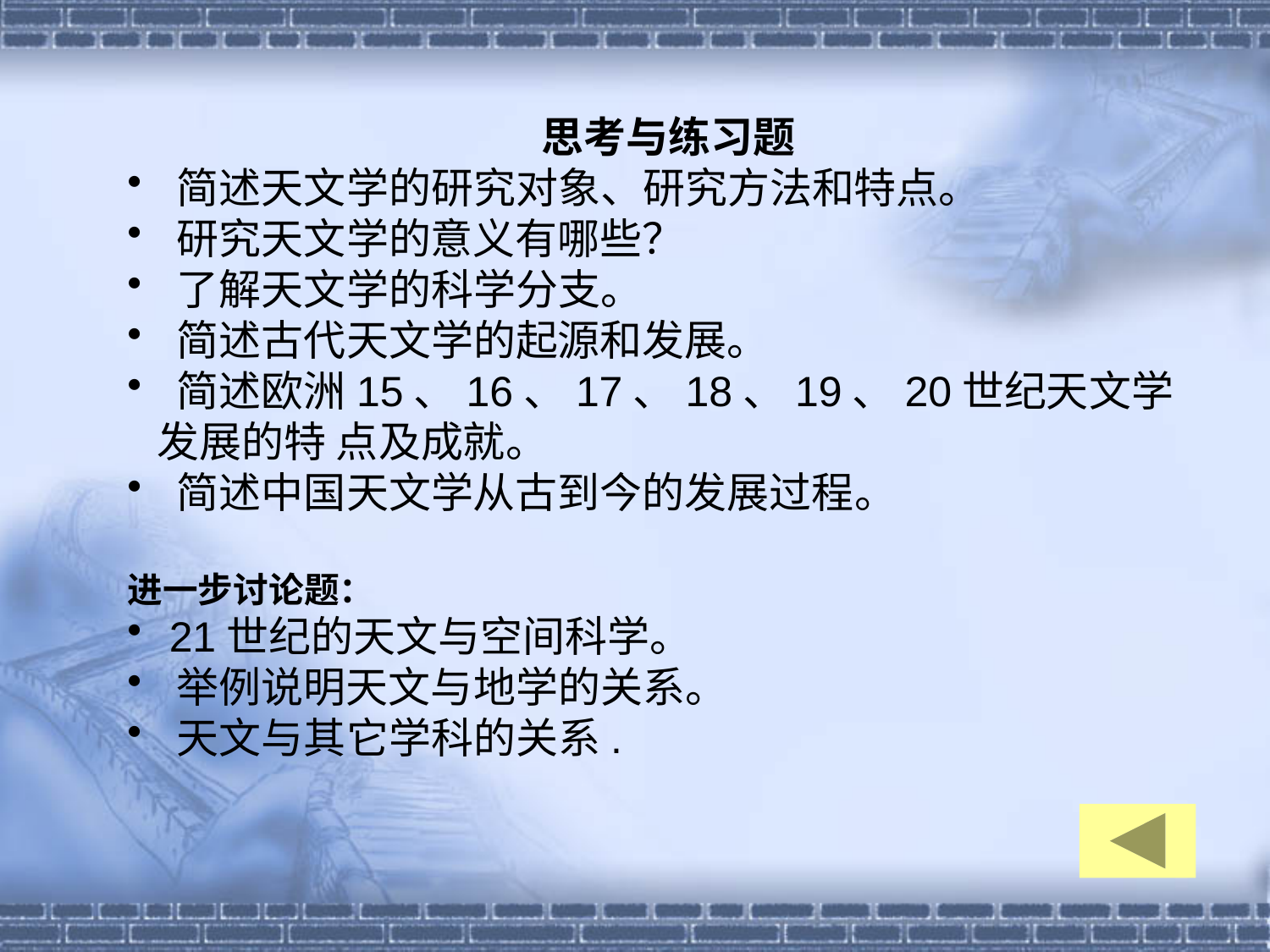

思考与练习题
 简述天文学的研究对象、研究方法和特点。
 研究天文学的意义有哪些？
 了解天文学的科学分支。
 简述古代天文学的起源和发展。
 简述欧洲15、16、17、18、19、20世纪天文学发展的特 点及成就。
 简述中国天文学从古到今的发展过程。

进一步讨论题：
 21世纪的天文与空间科学。
 举例说明天文与地学的关系。
 天文与其它学科的关系.